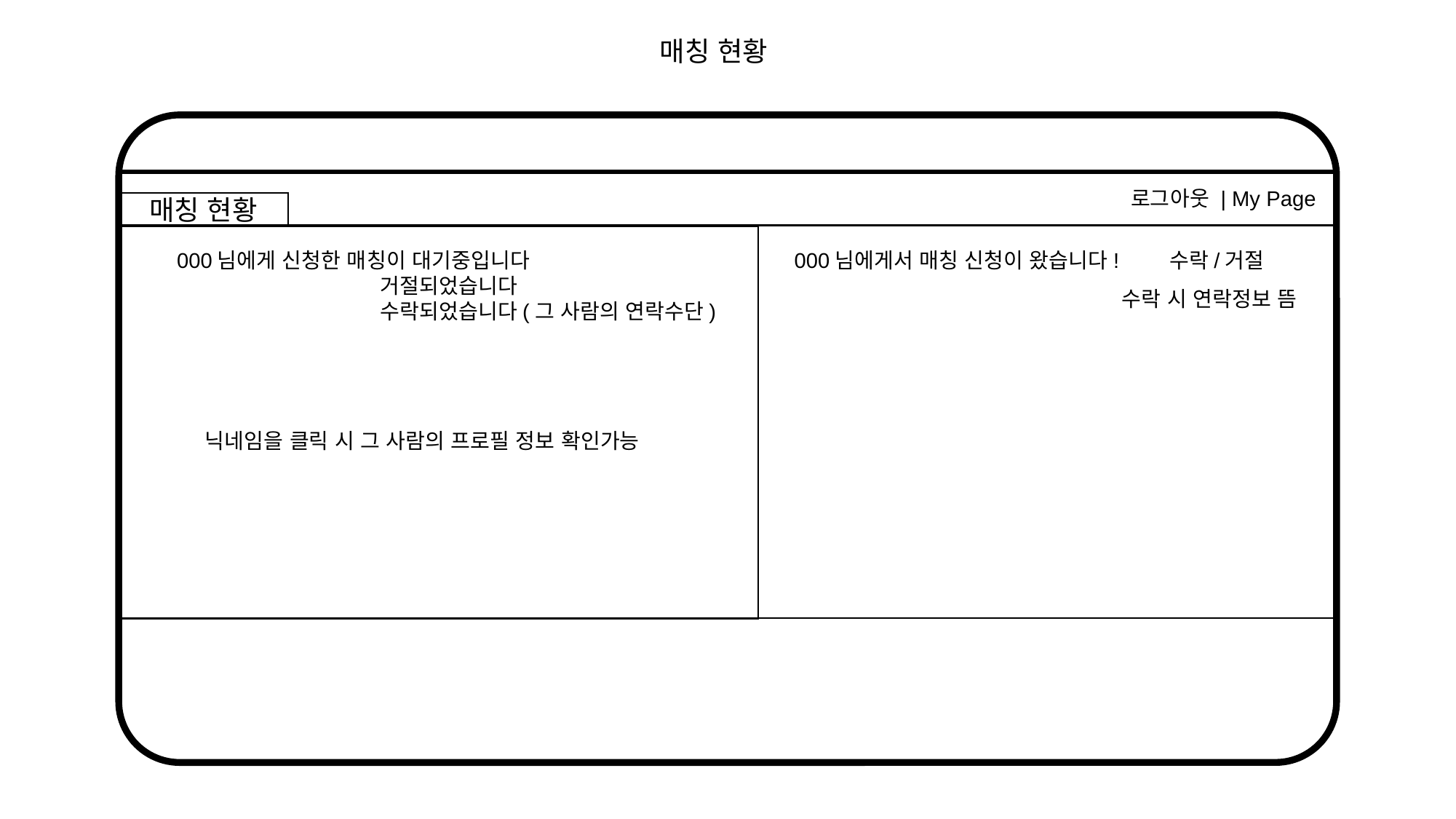

매칭 현황

로그아웃 | My Page
매칭 현황

000님에게 신청한 매칭이 대기중입니다
                                 거절되었습니다
                                 수락되었습니다(그 사람의 연락수단)
000님에게서 매칭 신청이 왔습니다!
수락/거절
수락 시 연락정보 뜸
닉네임을 클릭 시 그 사람의 프로필 정보 확인가능